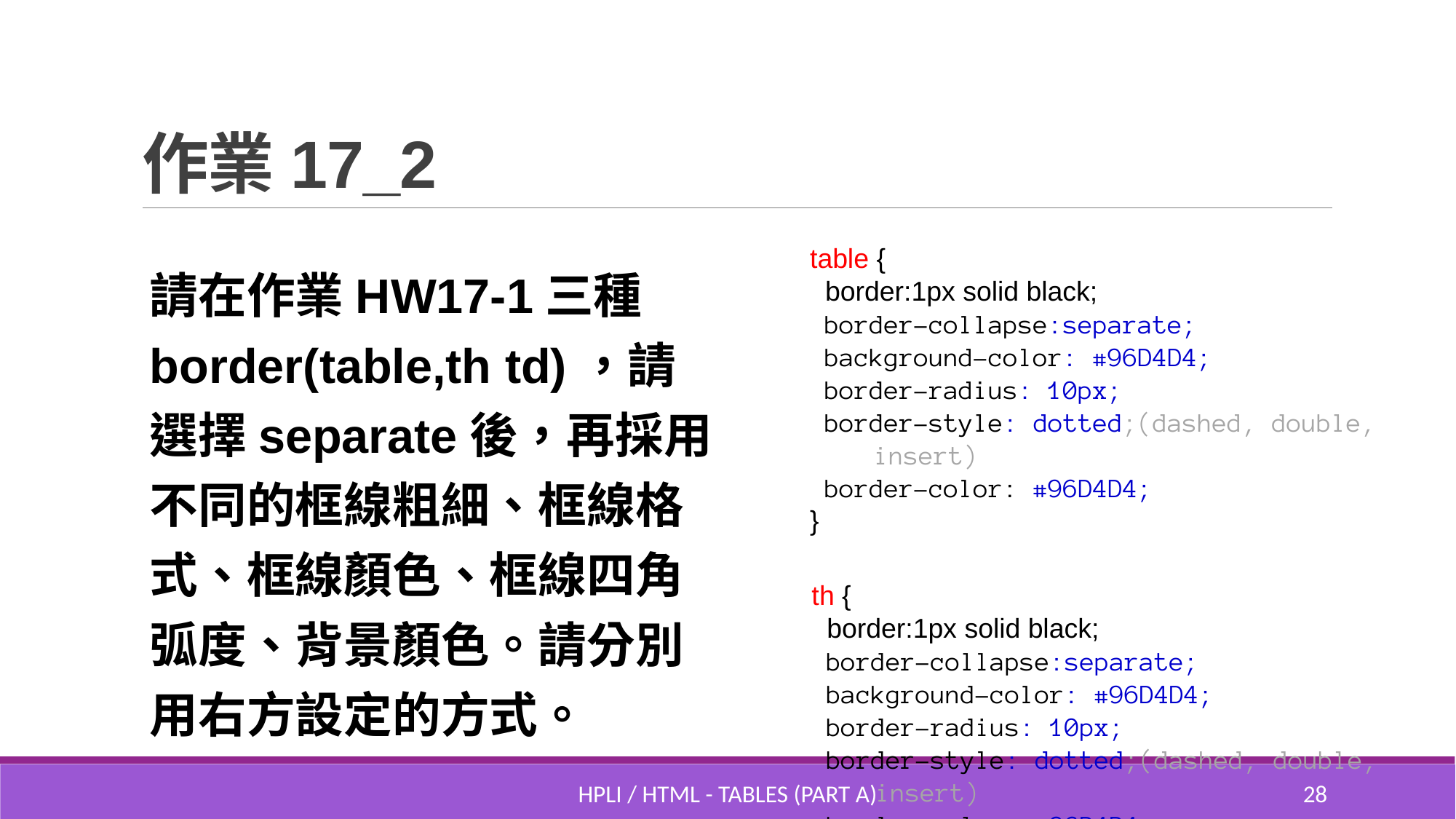

# 作業17_2
table {
  border:1px solid black;
 border-collapse:separate;
 background-color: #96D4D4;
 border-radius: 10px;
 border-style: dotted;(dashed, double, insert)
 border-color: #96D4D4;
}
請在作業HW17-1三種border(table,th td)，請選擇separate後，再採用不同的框線粗細、框線格式、框線顏色、框線四角弧度、背景顏色。請分別用右方設定的方式。
th {
  border:1px solid black;
 border-collapse:separate;
 background-color: #96D4D4;
 border-radius: 10px;
 border-style: dotted;(dashed, double, insert)
 border-color: #96D4D4;
}
HPLI / HTML - Tables (part A)
28